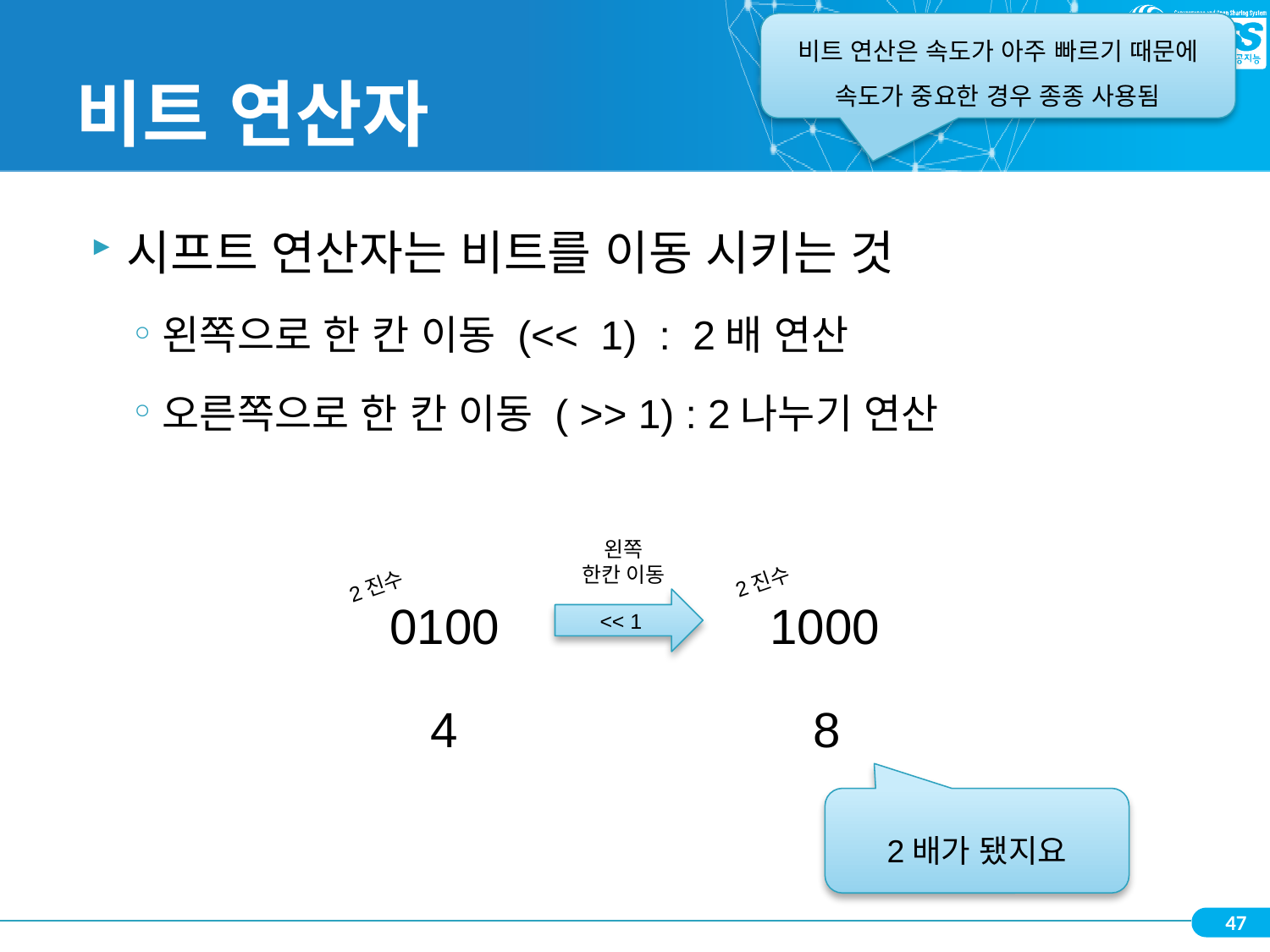

비트 연산은 속도가 아주 빠르기 때문에
속도가 중요한 경우 종종 사용됨
# 비트 연산자
시프트 연산자는 비트를 이동 시키는 것
왼쪽으로 한 칸 이동 (<<  1)  :  2배 연산
오른쪽으로 한 칸 이동 ( >> 1) : 2나누기 연산
왼쪽
한칸 이동
2진수
2진수
0100
<< 1
1000
4
8
2배가 됐지요